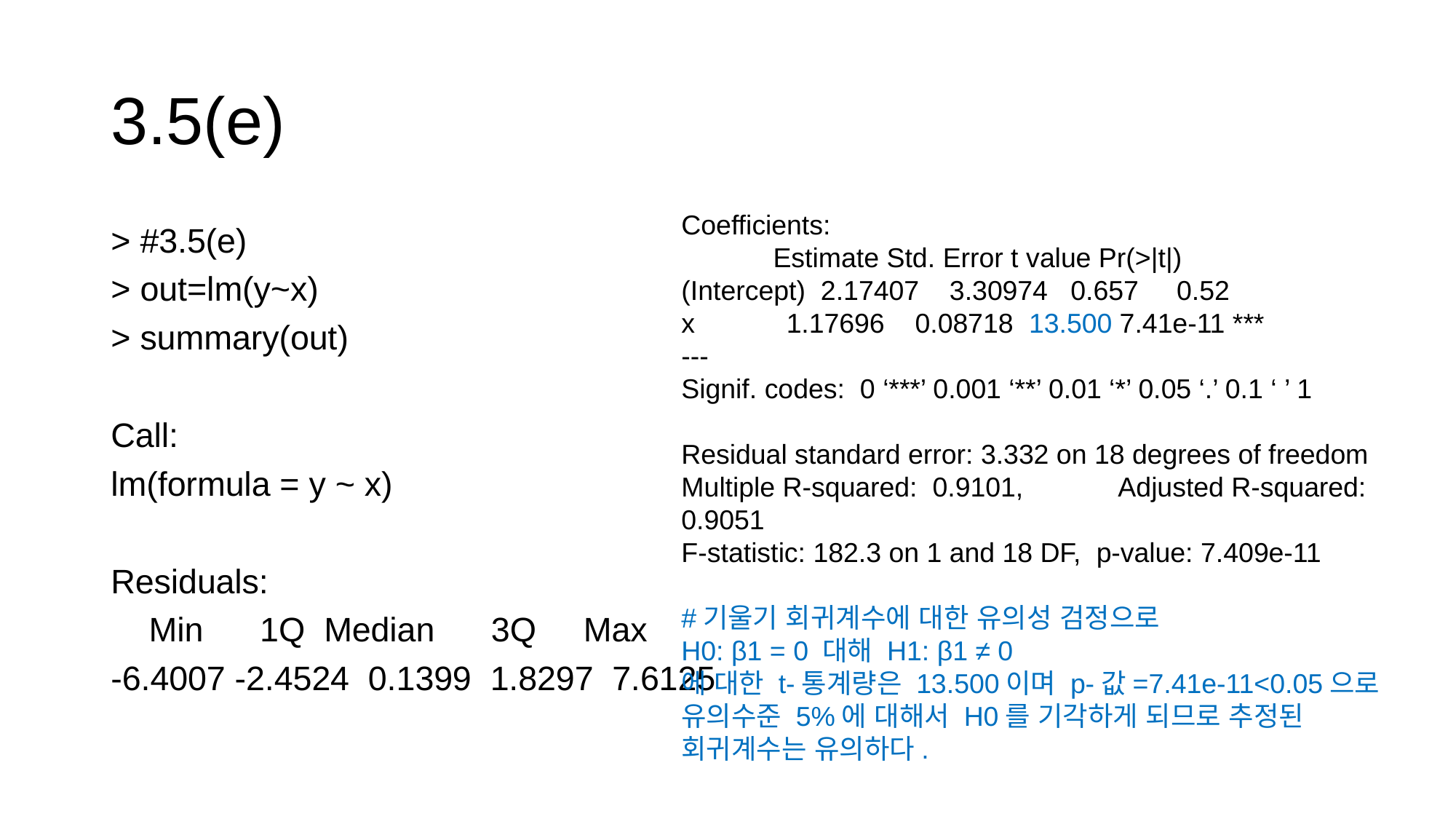

# 3.5(e)
Coefficients:
            Estimate Std. Error t value Pr(>|t|)
(Intercept)  2.17407    3.30974   0.657     0.52
x            1.17696    0.08718  13.500 7.41e-11 ***
---
Signif. codes:  0 ‘***’ 0.001 ‘**’ 0.01 ‘*’ 0.05 ‘.’ 0.1 ‘ ’ 1

Residual standard error: 3.332 on 18 degrees of freedom
Multiple R-squared:  0.9101,	Adjusted R-squared:  0.9051
F-statistic: 182.3 on 1 and 18 DF,  p-value: 7.409e-11

#기울기 회귀계수에 대한 유의성 검정으로
H0: β1 = 0 대해 H1: β1 ≠ 0
에 대한 t-통계량은 13.500이며 p-값=7.41e-11<0.05으로
유의수준 5%에 대해서 H0를 기각하게 되므로 추정된
회귀계수는 유의하다.

> #3.5(e)
> out=lm(y~x)
> summary(out)

Call:
lm(formula = y ~ x)

Residuals:
    Min      1Q  Median      3Q     Max
-6.4007 -2.4524  0.1399  1.8297  7.6125